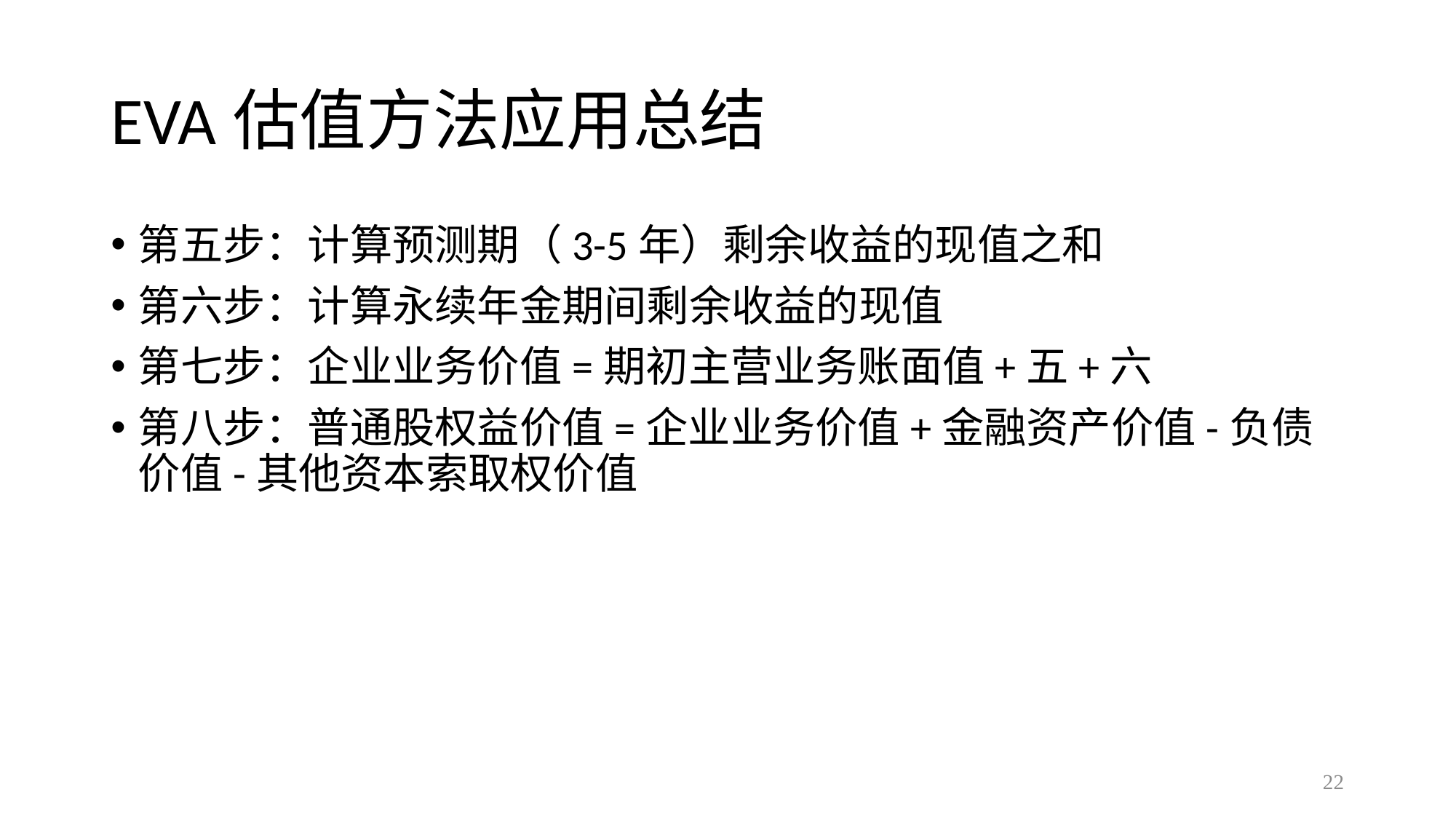

# EVA估值方法应用总结
第五步：计算预测期（3-5年）剩余收益的现值之和
第六步：计算永续年金期间剩余收益的现值
第七步：企业业务价值=期初主营业务账面值+五+六
第八步：普通股权益价值=企业业务价值+金融资产价值-负债价值-其他资本索取权价值
22